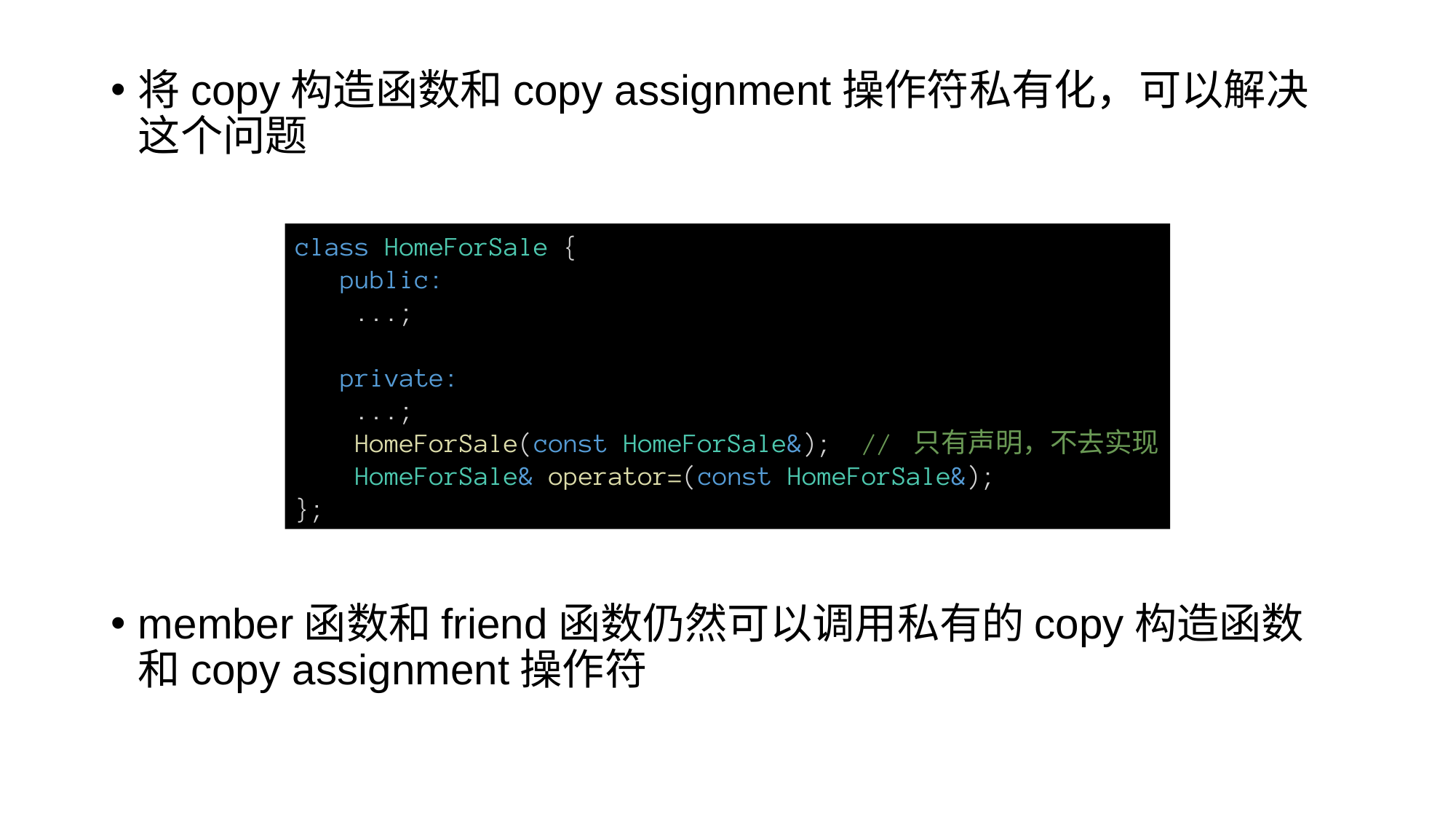

将copy构造函数和copy assignment操作符私有化，可以解决这个问题

member函数和friend函数仍然可以调用私有的copy构造函数和copy assignment操作符
class HomeForSale {
   public:
    ...;
   private:
    ...;
    HomeForSale(const HomeForSale&);  // 只有声明，不去实现
    HomeForSale& operator=(const HomeForSale&);
};